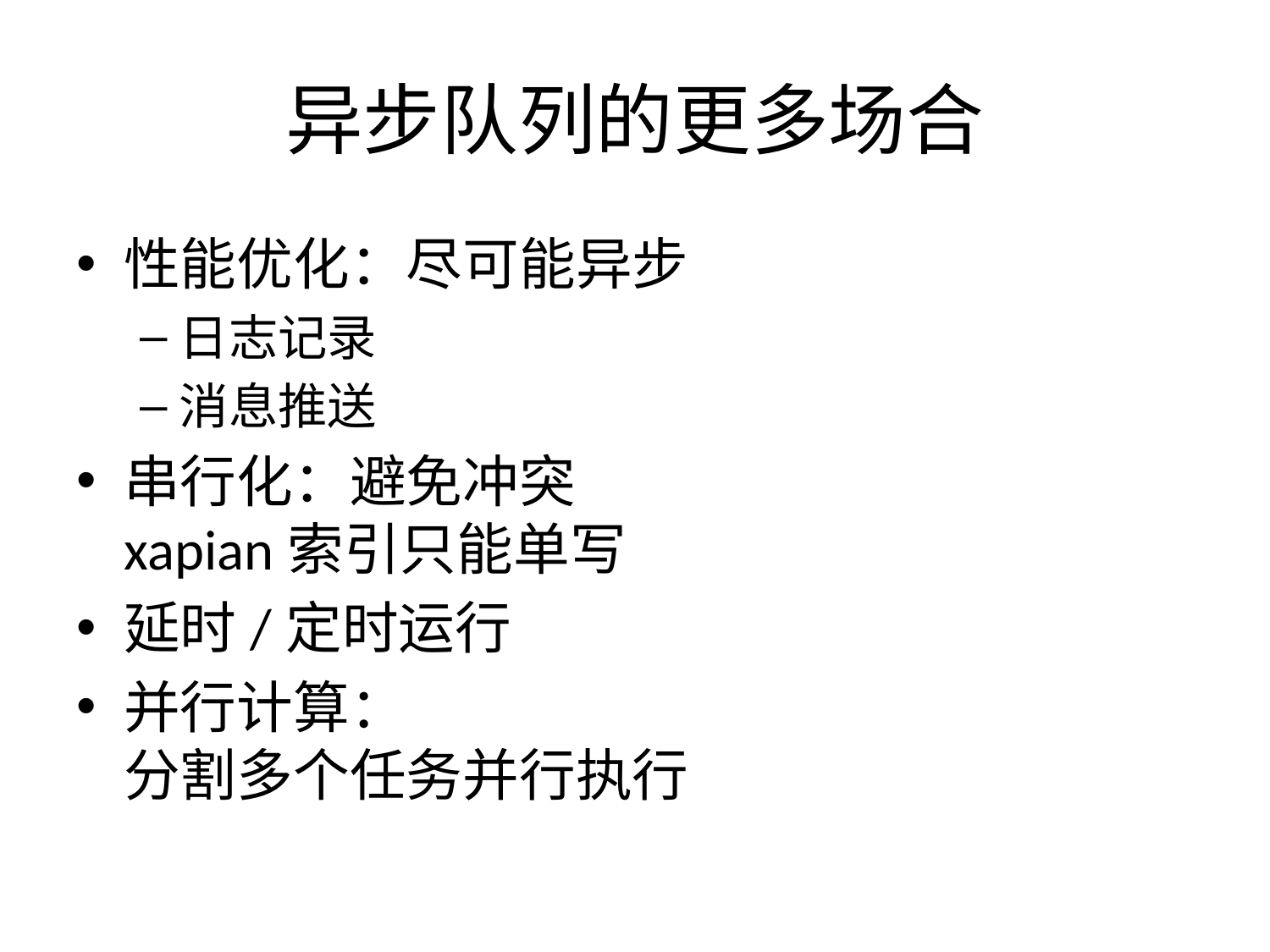

# 异步队列的更多场合
性能优化：尽可能异步
日志记录
消息推送
串行化：避免冲突
xapian索引只能单写
延时/定时运行
并行计算：
分割多个任务并行执行